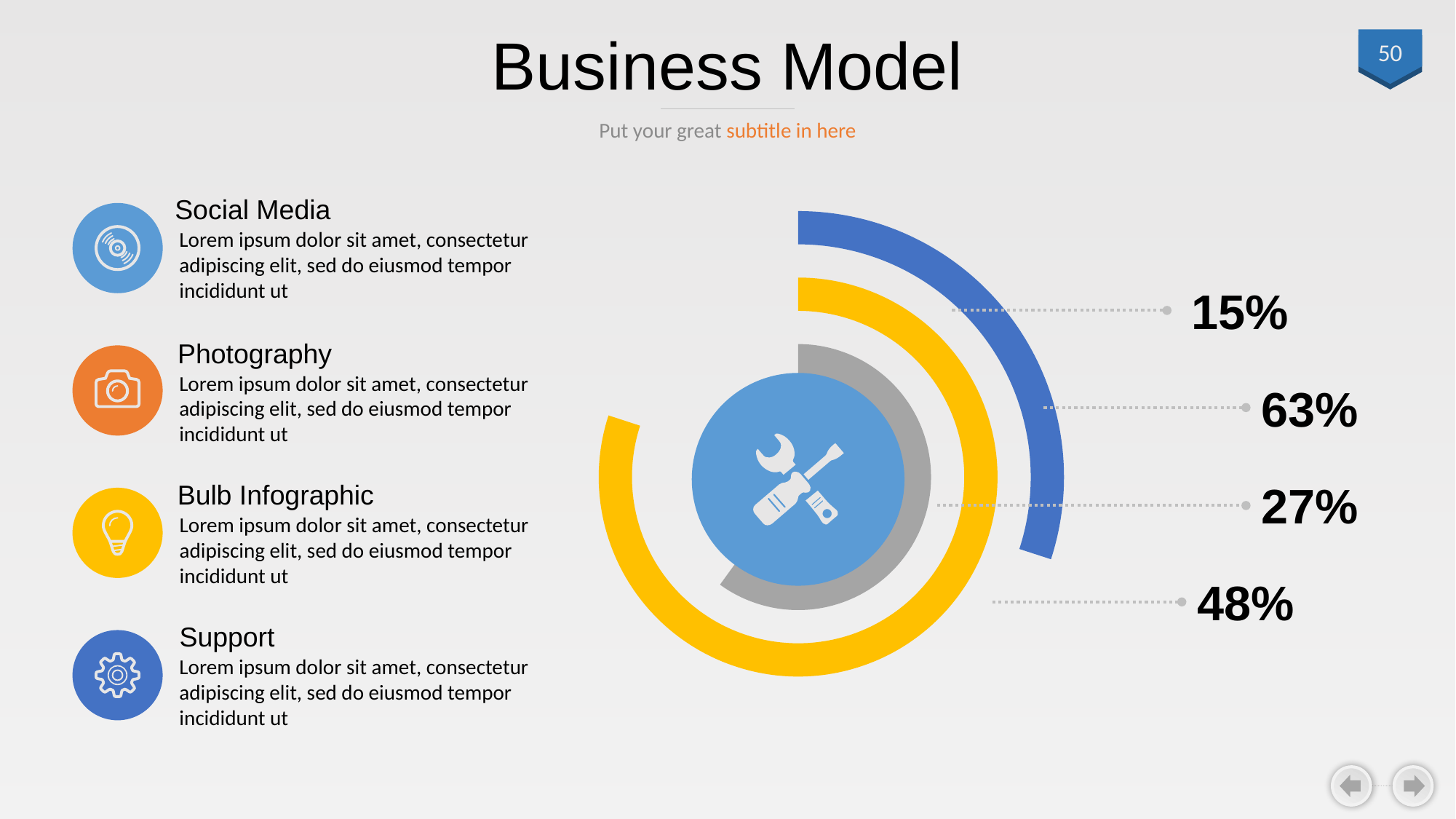

# Business Model
50
Put your great subtitle in here
Social Media
Lorem ipsum dolor sit amet, consectetur adipiscing elit, sed do eiusmod tempor incididunt ut

### Chart

| Category | A | B | C | D | E | 列1 | 列2 |
|---|---|---|---|---|---|---|---|
| PART 1 | 4.0 | 5.0 | 6.0 | 7.0 | 8.0 | 5.0 | 3.0 |
| PART 2 | 6.0 | 5.0 | 4.0 | 3.0 | 2.0 | 4.0 | 7.0 |

15%
Photography
Lorem ipsum dolor sit amet, consectetur adipiscing elit, sed do eiusmod tempor incididunt ut

63%

27%
Bulb Infographic
Lorem ipsum dolor sit amet, consectetur adipiscing elit, sed do eiusmod tempor incididunt ut

48%
Support
Lorem ipsum dolor sit amet, consectetur adipiscing elit, sed do eiusmod tempor incididunt ut